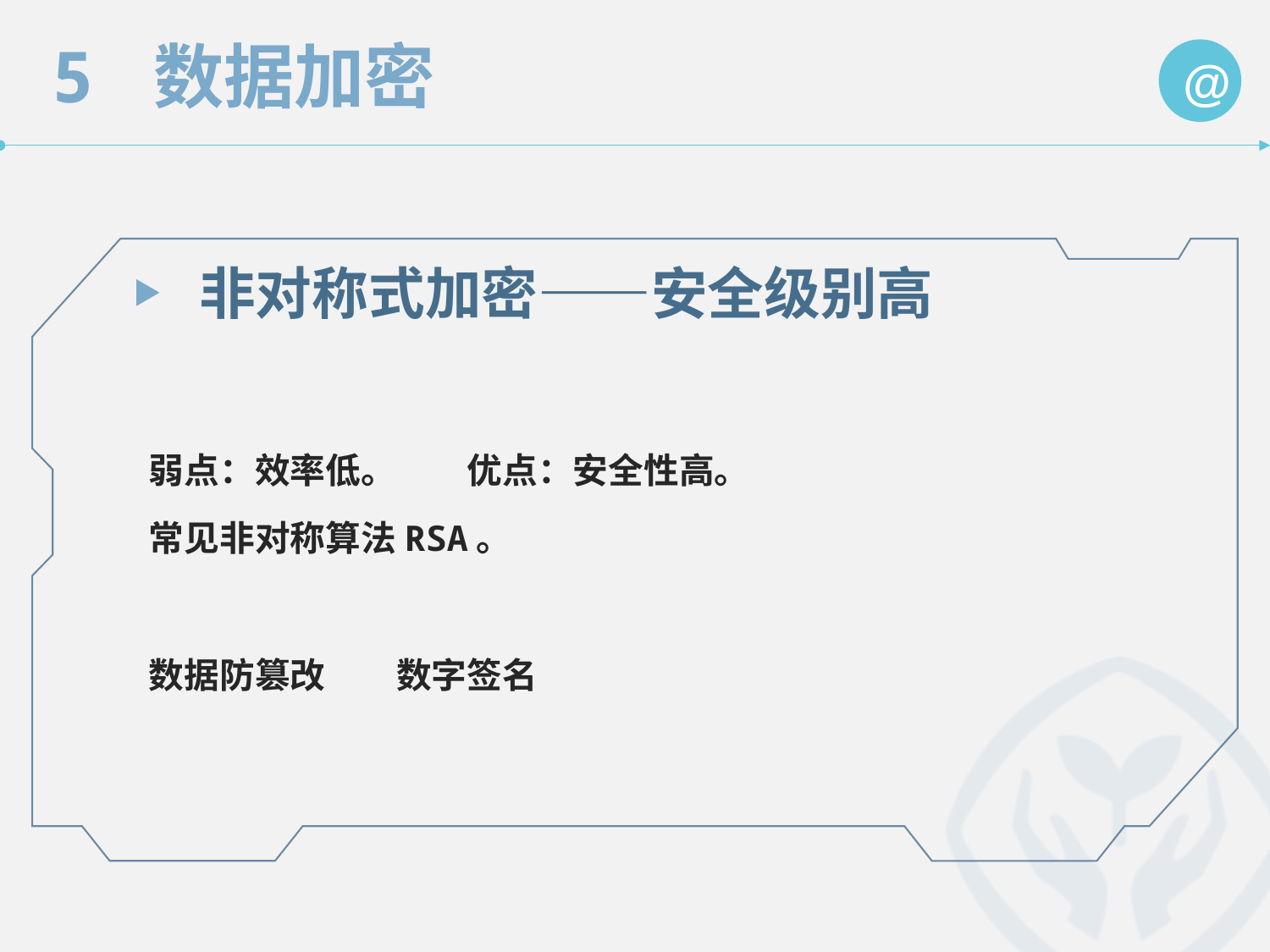

非对称式加密——安全级别高

弱点：效率低。　　优点：安全性高。
常见非对称算法RSA。

数据防篡改　　数字签名